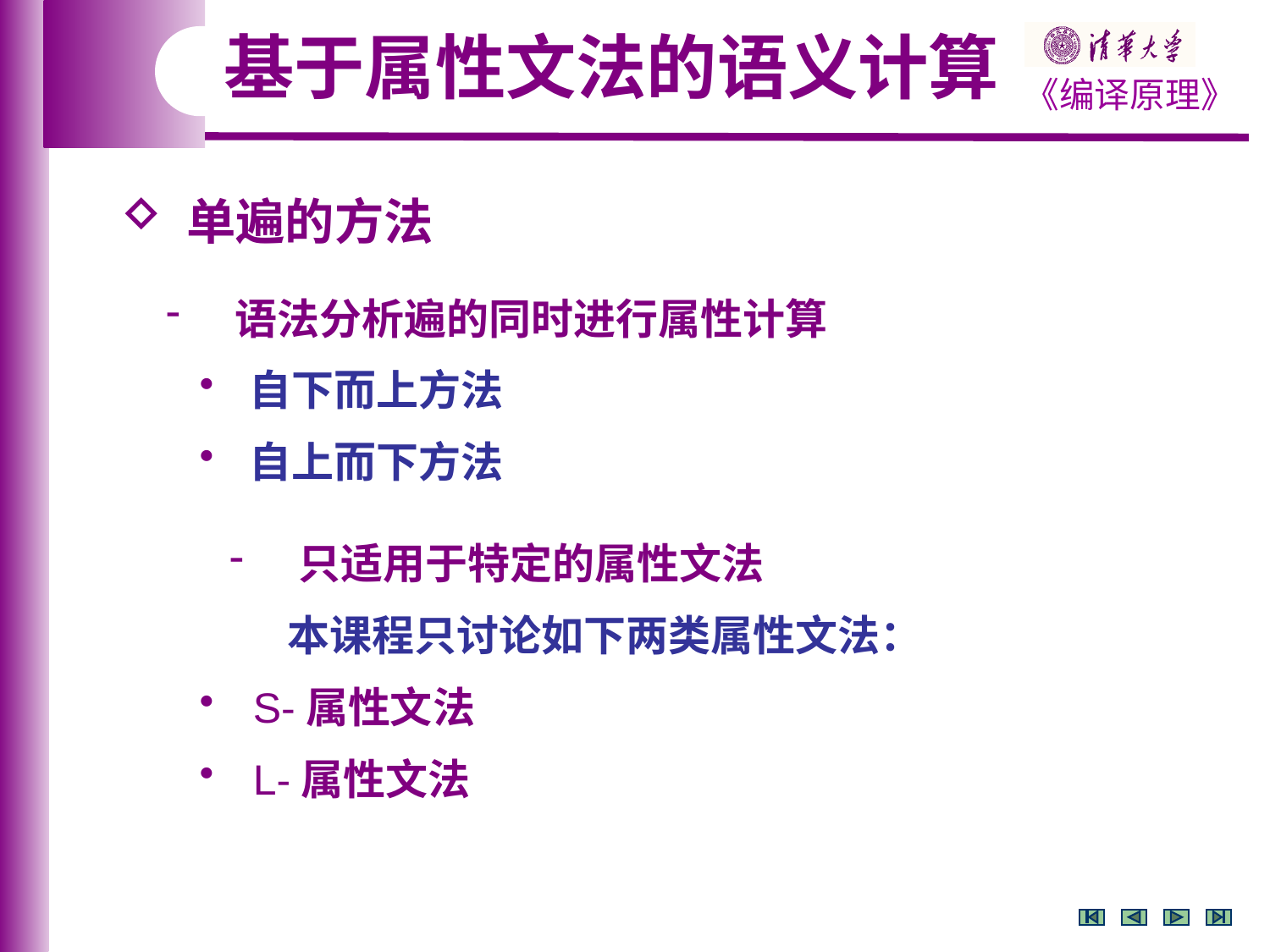

基于属性文法的语义计算
 单遍的方法
   语法分析遍的同时进行属性计算

 自下而上方法

 自上而下方法

   只适用于特定的属性文法

     本课程只讨论如下两类属性文法：

  S-属性文法

  L-属性文法